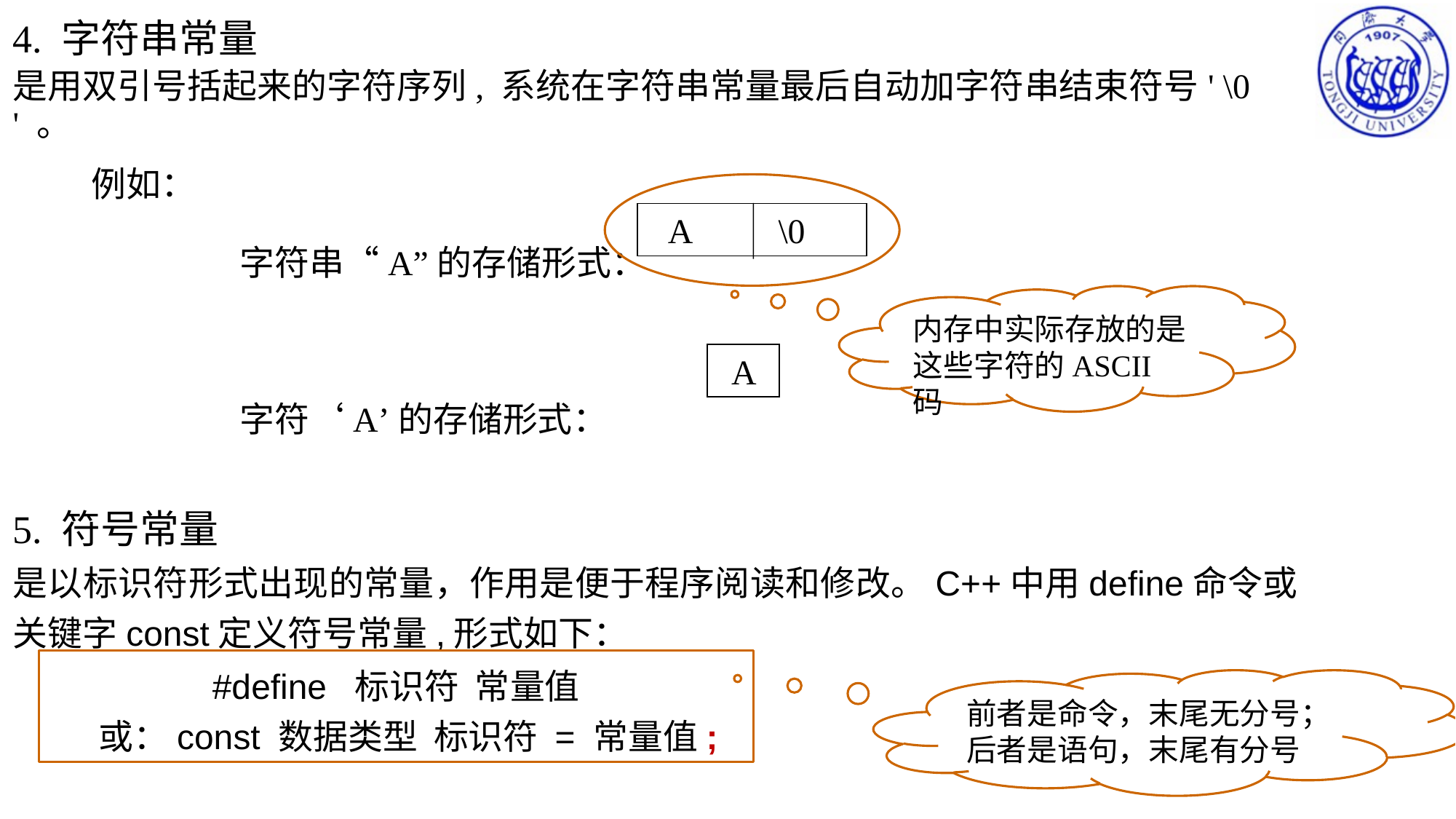

4. 字符串常量
是用双引号括起来的字符序列, 系统在字符串常量最后自动加字符串结束符号' \0 ' 。
  例如：
	       字符串“A”的存储形式：

	       字符‘A’的存储形式：

5. 符号常量
是以标识符形式出现的常量，作用是便于程序阅读和修改。C++中用define命令或关键字const定义符号常量,形式如下：

   A          \0
内存中实际存放的是这些字符的ASCII码
  A
#define  标识符  常量值
  或：const 数据类型  标识符 = 常量值;
前者是命令，末尾无分号；后者是语句，末尾有分号